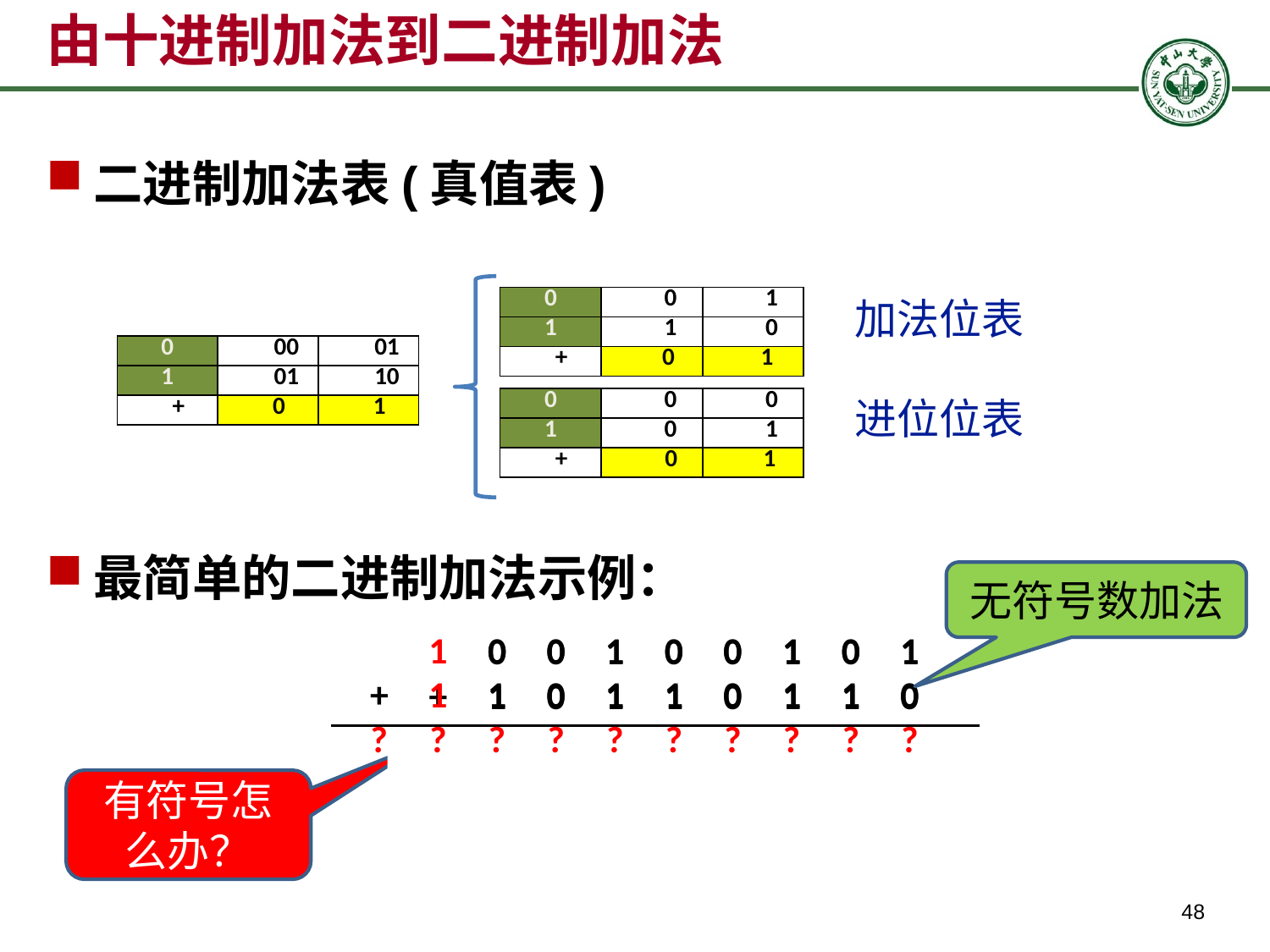

# 由十进制加法到二进制加法
二进制加法表(真值表)

最简单的二进制加法示例：

加法位表
| 0 | 0 | 1 |
| --- | --- | --- |
| 1 | 1 | 0 |
| + | 0 | 1 |
| 0 | 00 | 01 |
| --- | --- | --- |
| 1 | 01 | 10 |
| + | 0 | 1 |
进位位表
| 0 | 0 | 0 |
| --- | --- | --- |
| 1 | 0 | 1 |
| + | 0 | 1 |
无符号数加法
|  | 1 | 0 | 0 | 1 | 0 | 0 | 1 | 0 | 1 |  |
| --- | --- | --- | --- | --- | --- | --- | --- | --- | --- | --- |
| + | 1 | 1 | 0 | 1 | 1 | 0 | 1 | 1 | 0 |  |
| ? | ? | ? | ? | ? | ? | ? | ? | ? | ? |  |
|  |  | 0 | 0 | 1 | 0 | 0 | 1 | 0 | 1 |  |
| --- | --- | --- | --- | --- | --- | --- | --- | --- | --- | --- |
|  | + | 1 | 0 | 1 | 1 | 0 | 1 | 1 | 0 |  |
|  |  | 1 | 1 | 0 | 1 | 1 | 0 | 1 | 1 |  |

有符号怎么办？